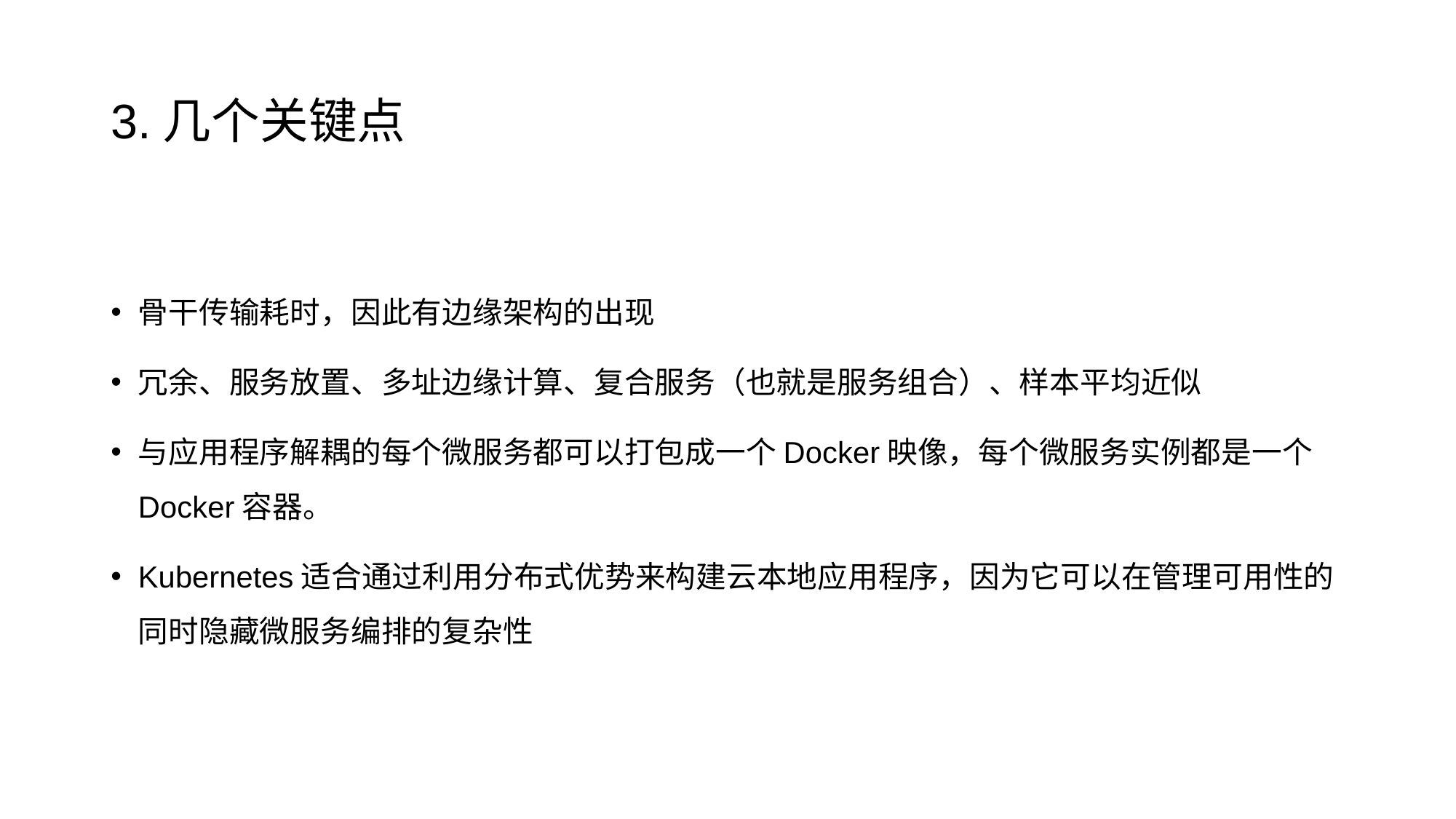

# 3.几个关键点

骨干传输耗时，因此有边缘架构的出现
冗余、服务放置、多址边缘计算、复合服务（也就是服务组合）、样本平均近似
与应用程序解耦的每个微服务都可以打包成一个Docker映像，每个微服务实例都是一个Docker容器。
Kubernetes适合通过利用分布式优势来构建云本地应用程序，因为它可以在管理可用性的同时隐藏微服务编排的复杂性